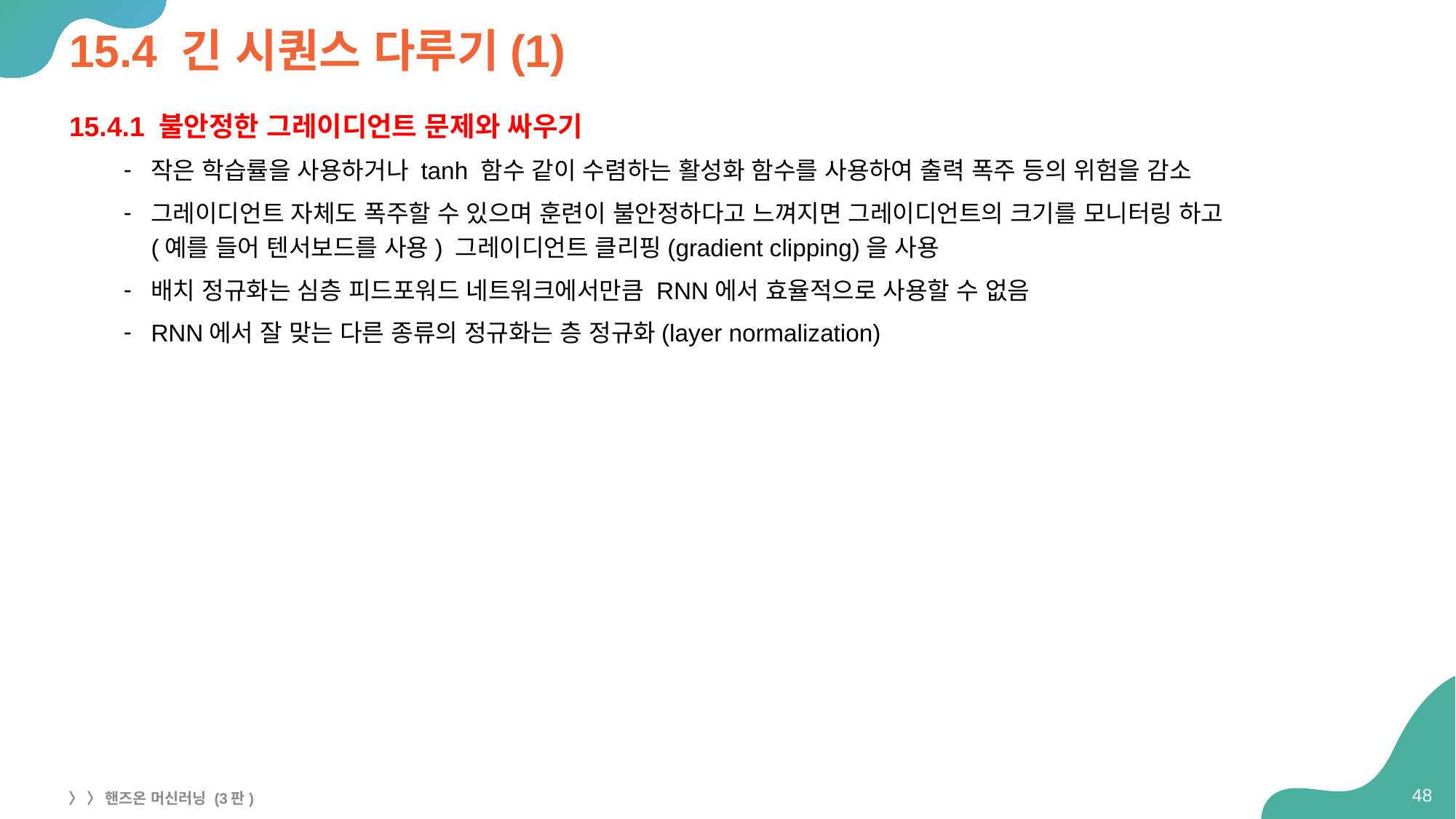

# 15.4 긴 시퀀스 다루기(1)
15.4.1 불안정한 그레이디언트 문제와 싸우기
작은 학습률을 사용하거나 tanh 함수 같이 수렴하는 활성화 함수를 사용하여 출력 폭주 등의 위험을 감소
그레이디언트 자체도 폭주할 수 있으며 훈련이 불안정하다고 느껴지면 그레이디언트의 크기를 모니터링 하고
(예를 들어 텐서보드를 사용) 그레이디언트 클리핑(gradient clipping)을 사용
배치 정규화는 심층 피드포워드 네트워크에서만큼 RNN에서 효율적으로 사용할 수 없음
RNN에서 잘 맞는 다른 종류의 정규화는 층 정규화(layer normalization)

48
〉 〉 핸즈온 머신러닝 (3판)